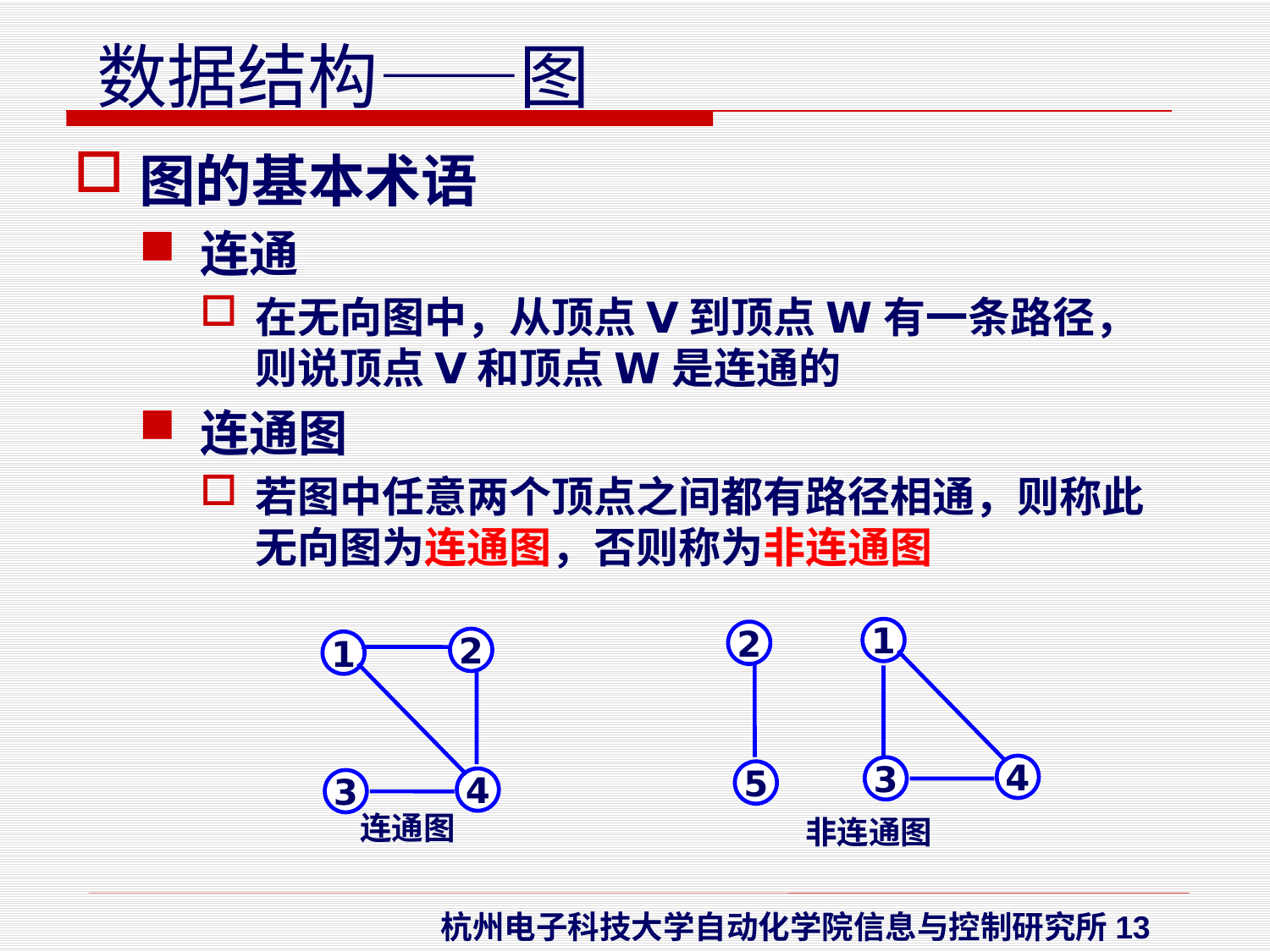

图的基本术语
连通
在无向图中，从顶点V到顶点W有一条路径，则说顶点V和顶点W是连通的
连通图
若图中任意两个顶点之间都有路径相通，则称此无向图为连通图，否则称为非连通图
1
2

4
3
5

非连通图
2
1

4
3

连通图